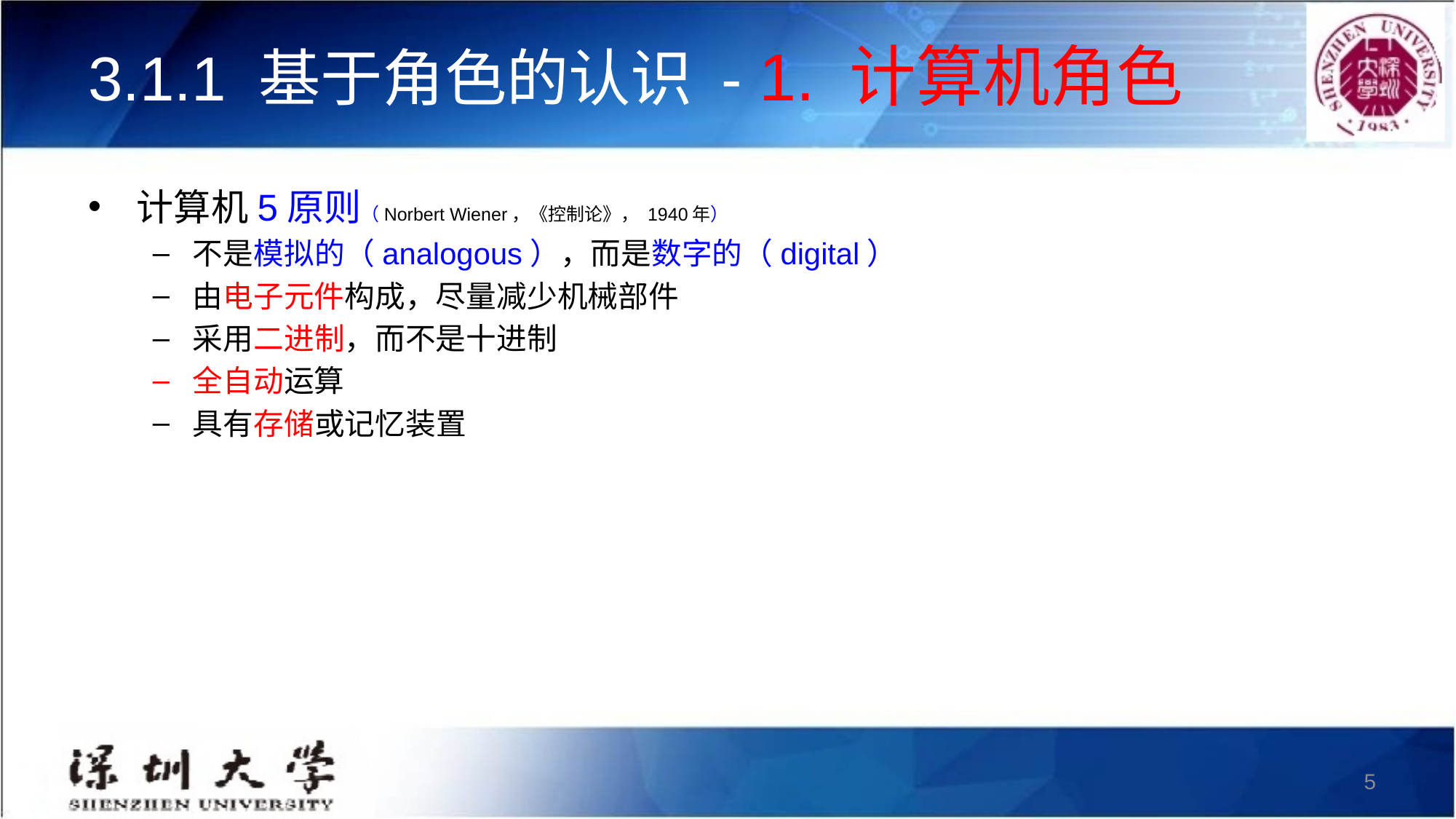

# 3.1.1 基于角色的认识 - 1. 计算机角色
计算机5原则（Norbert Wiener，《控制论》， 1940年）
不是模拟的（analogous），而是数字的（digital）
由电子元件构成，尽量减少机械部件
采用二进制，而不是十进制
全自动运算
具有存储或记忆装置

5